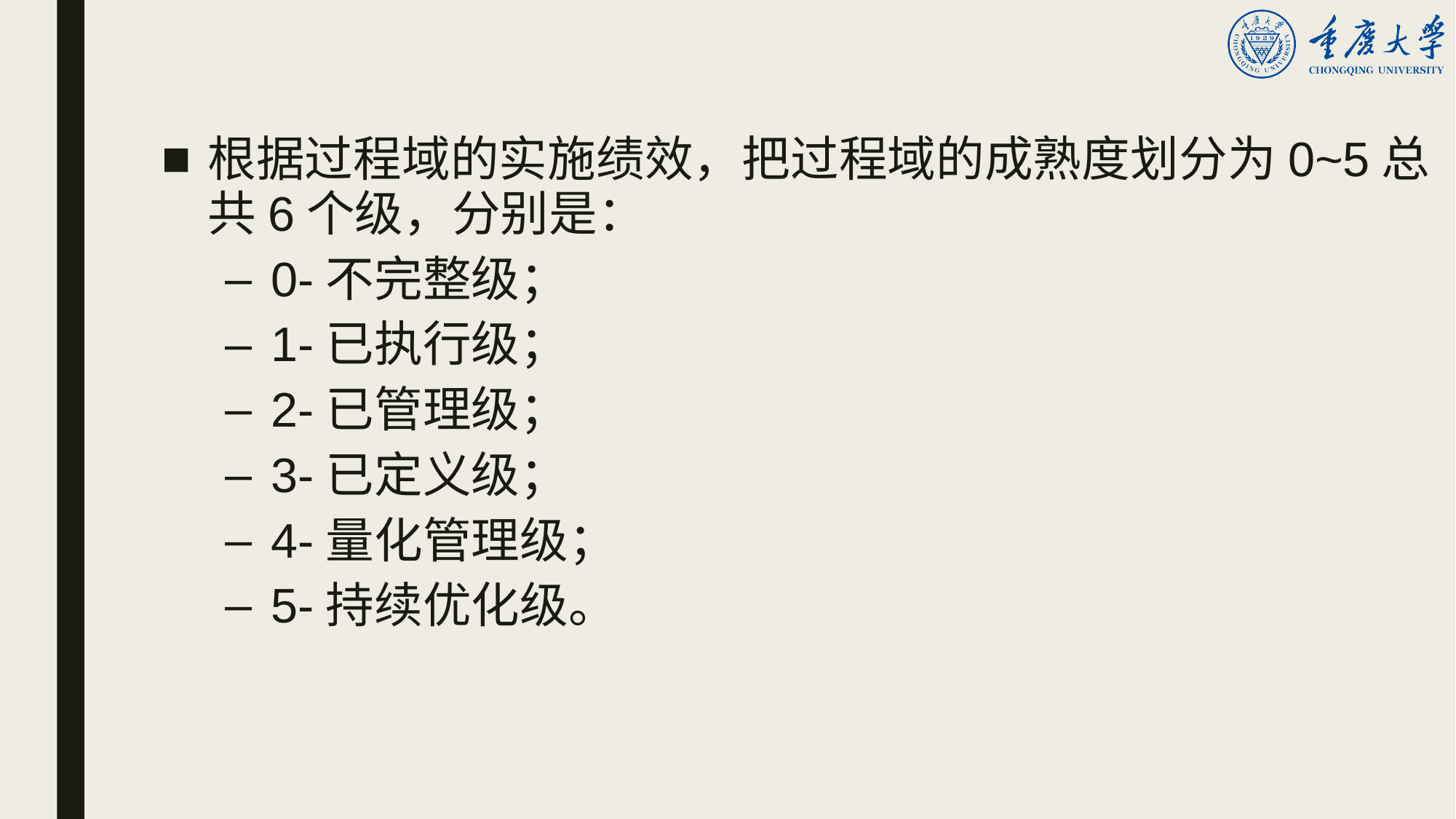

根据过程域的实施绩效，把过程域的成熟度划分为0~5总共6个级，分别是：
0-不完整级；
1-已执行级；
2-已管理级；
3-已定义级；
4-量化管理级；
5-持续优化级。